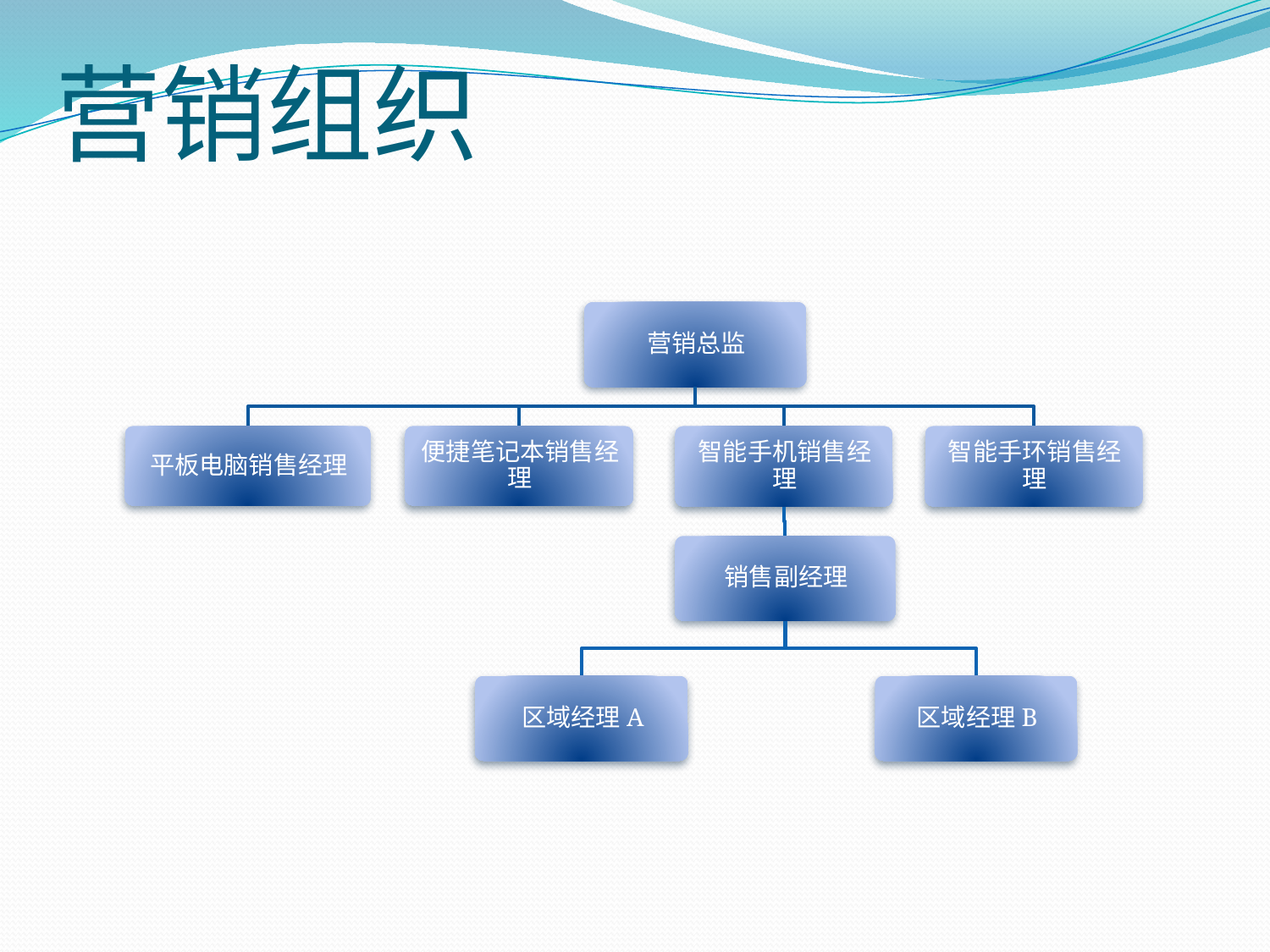

# 营销组织
营销总监
智能手机销售经理
销售副经理
区域经理A
区域经理B
智能手环销售经理
便捷笔记本销售经理
平板电脑销售经理